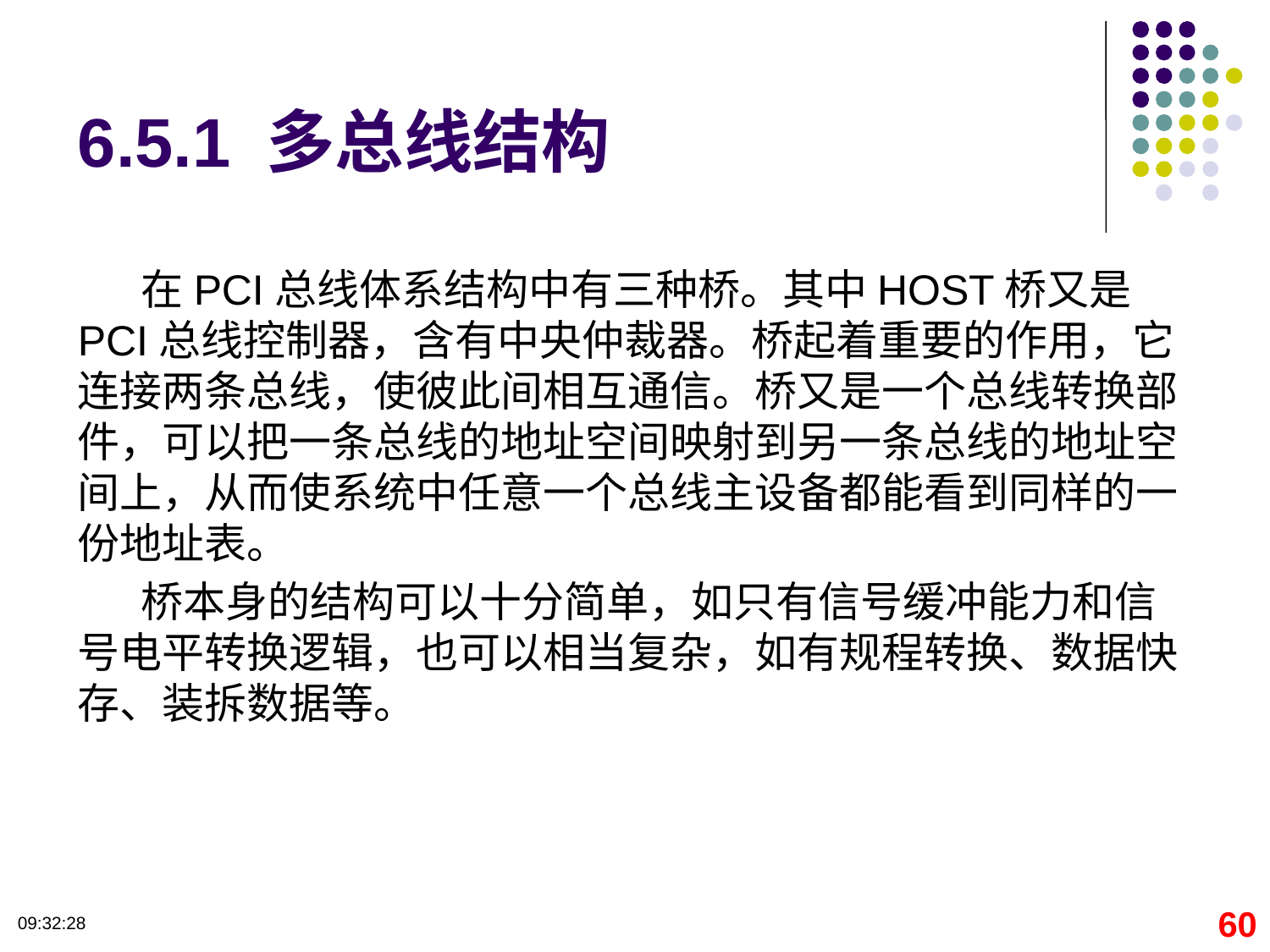

# 6.5.1 多总线结构
在PCI总线体系结构中有三种桥。其中HOST桥又是PCI总线控制器，含有中央仲裁器。桥起着重要的作用，它连接两条总线，使彼此间相互通信。桥又是一个总线转换部件，可以把一条总线的地址空间映射到另一条总线的地址空间上，从而使系统中任意一个总线主设备都能看到同样的一份地址表。
桥本身的结构可以十分简单，如只有信号缓冲能力和信号电平转换逻辑，也可以相当复杂，如有规程转换、数据快存、装拆数据等。
60
09:32:28